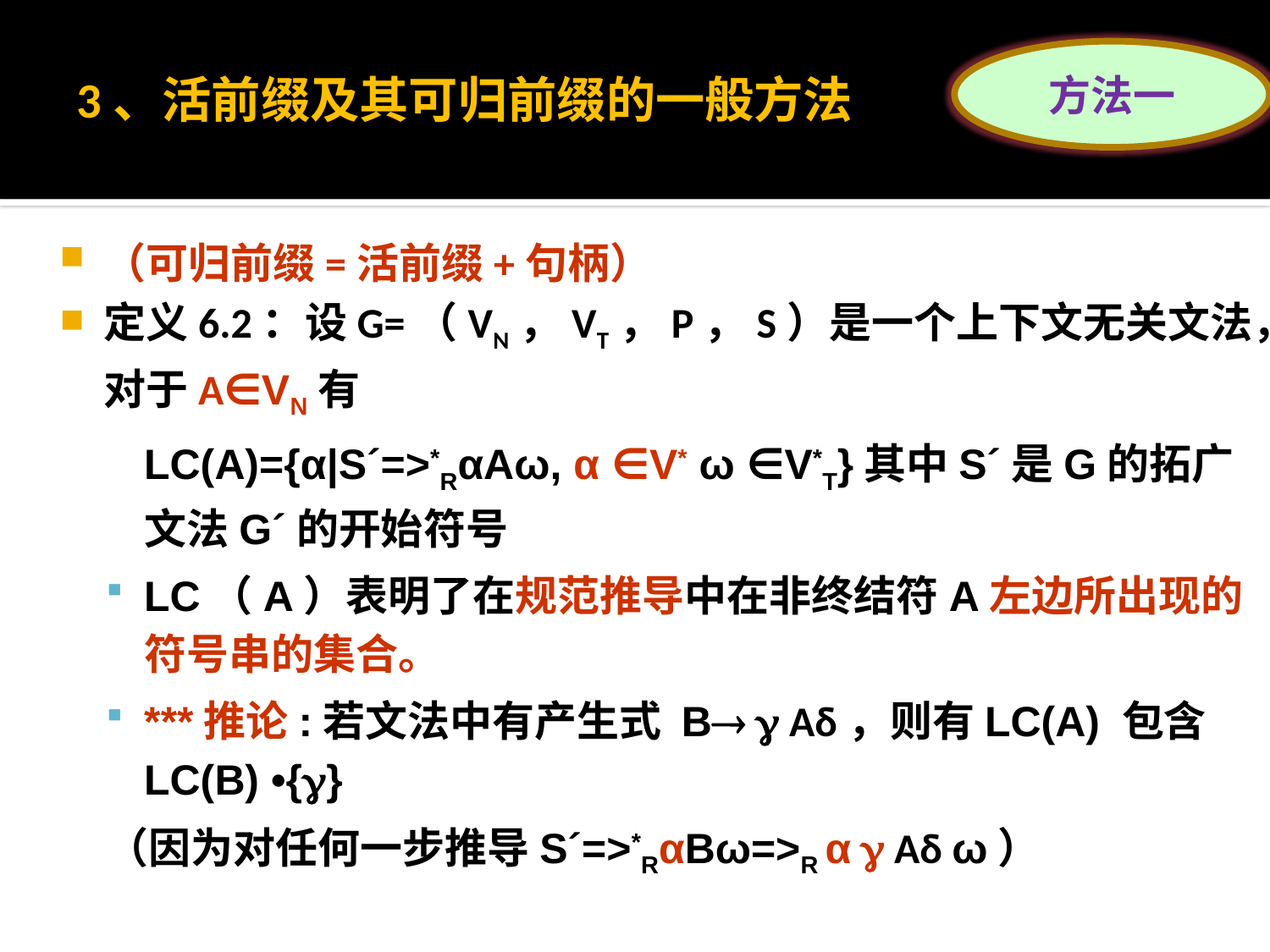

# 3、活前缀及其可归前缀的一般方法
方法一
（可归前缀=活前缀+句柄）
定义6.2：设G=（VN，VT，P，S）是一个上下文无关文法，对于A∈VN有
	LC(A)={α|S´=>*RαAω, α ∈V* ω ∈V*T}其中S´是G的拓广文法G´的开始符号
LC（A）表明了在规范推导中在非终结符A左边所出现的符号串的集合。
***推论:若文法中有产生式 B→ γ Aδ，则有LC(A) 包含  LC(B) •{γ}
（因为对任何一步推导S´=>*RαBω=>R α γ Aδ ω）